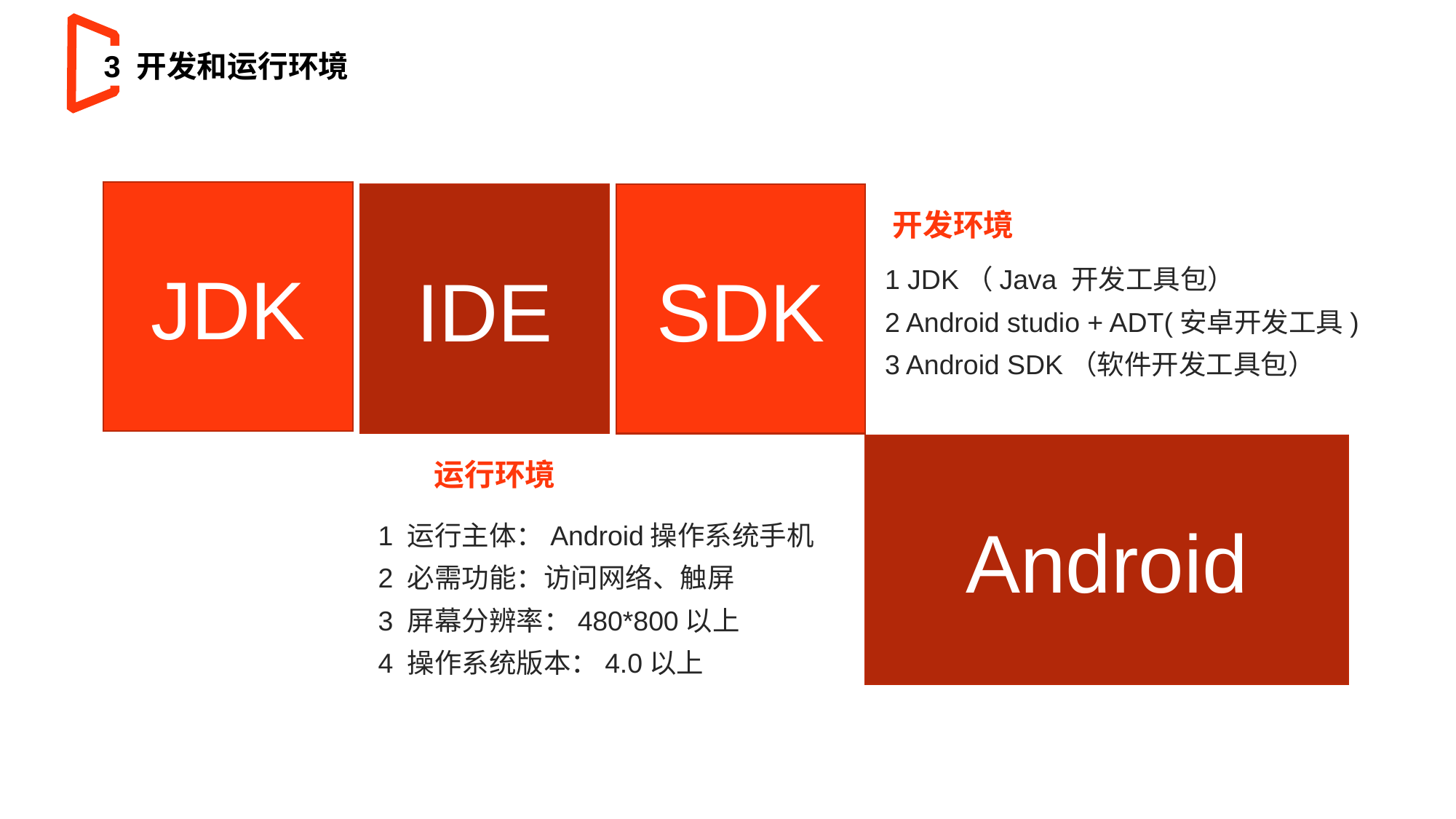

3 开发和运行环境
JDK
IDE
SDK
开发环境
1 JDK（Java 开发工具包）
2 Android studio + ADT(安卓开发工具)
3 Android SDK（软件开发工具包）
Android
运行环境

1 运行主体：Android操作系统手机
2 必需功能：访问网络、触屏
3 屏幕分辨率：480*800以上
4 操作系统版本：4.0以上